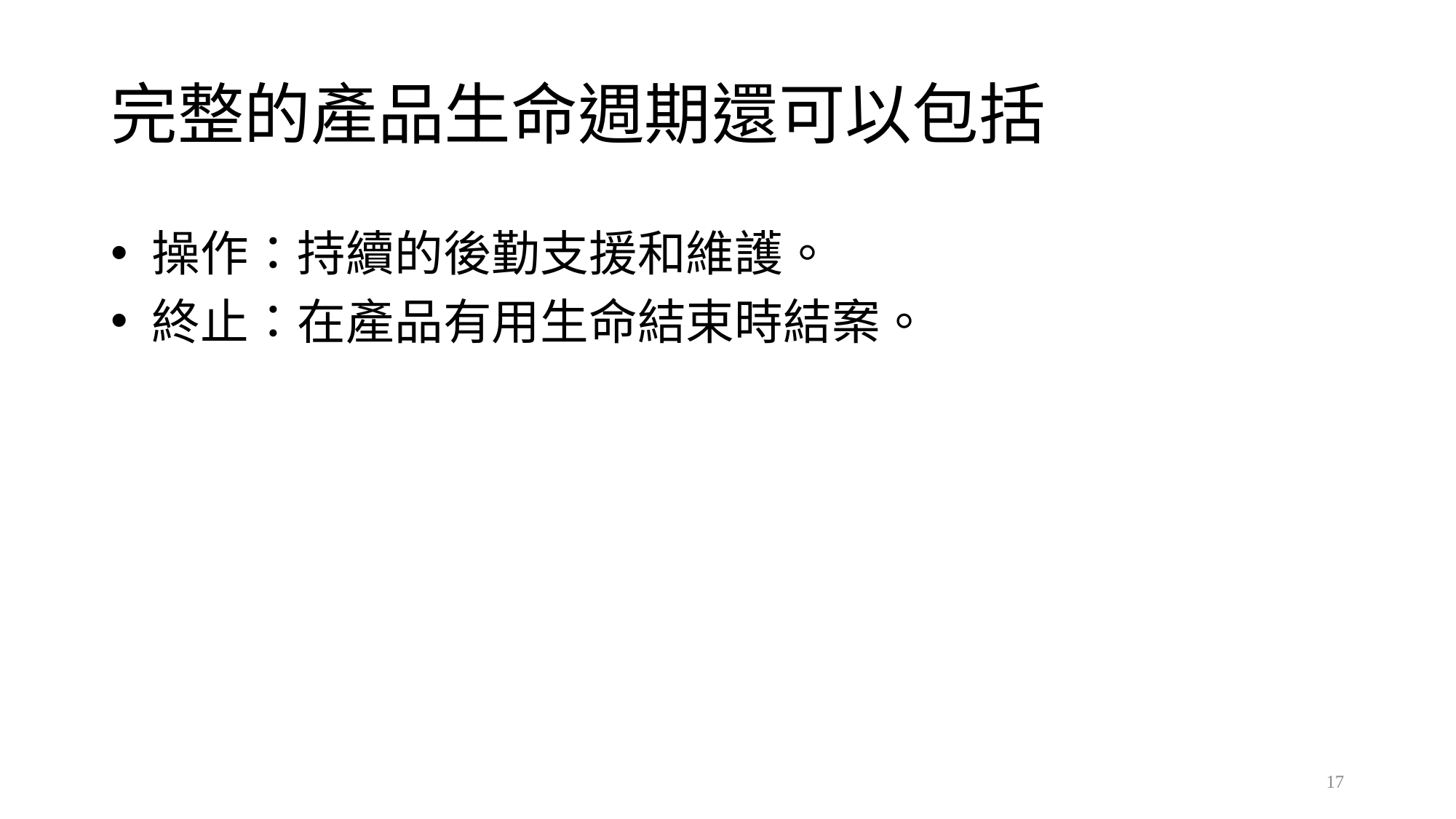

# 完整的產品生命週期還可以包括
操作：持續的後勤支援和維護。
終止：在產品有用生命結束時結案。

17